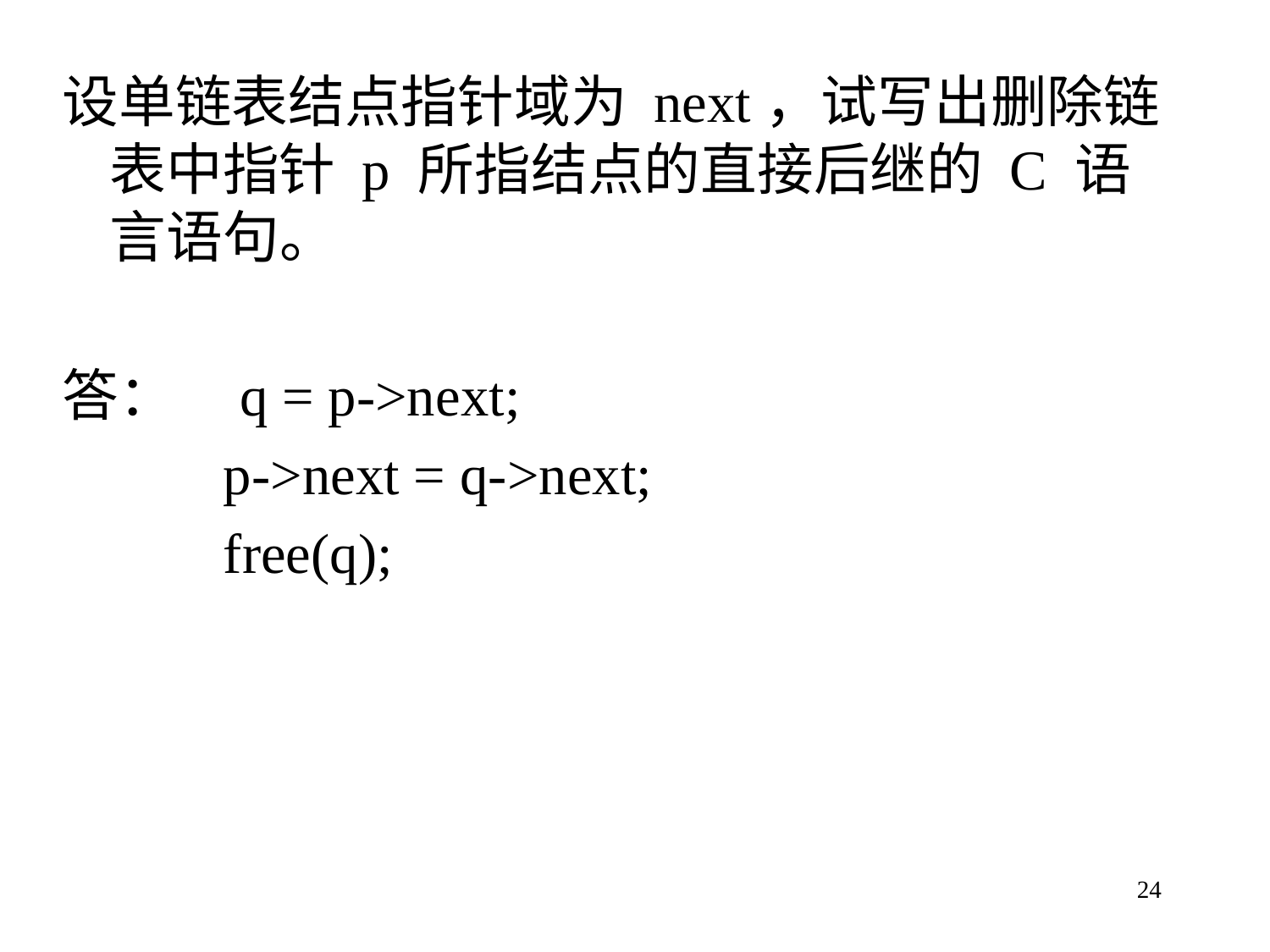

设单链表结点指针域为 next，试写出删除链表中指针 p 所指结点的直接后继的 C 语言语句。

答：    q = p->next;
	        p->next = q->next;
	        free(q);
24